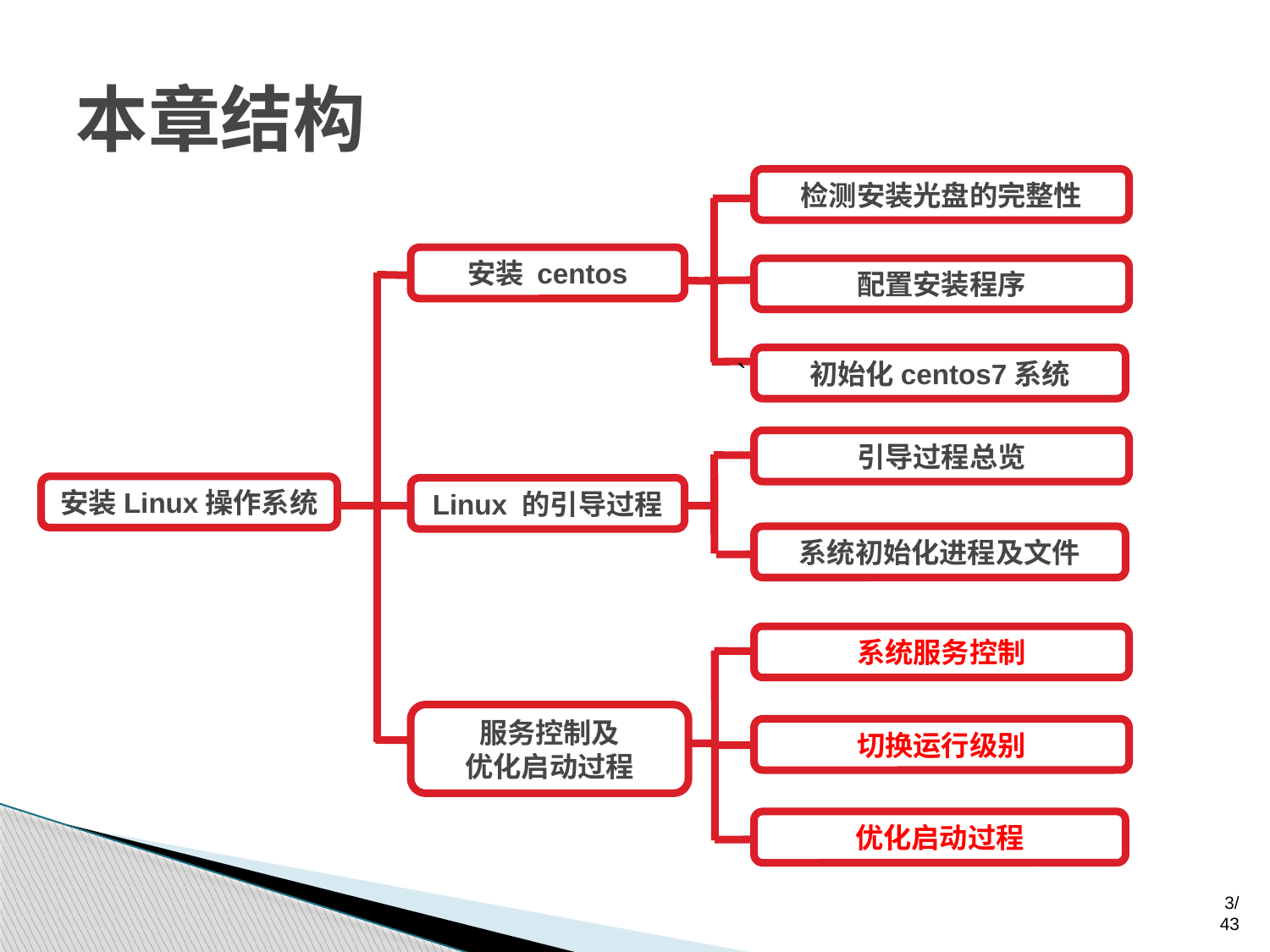

# 本章结构
检测安装光盘的完整性

安装 centos
配置安装程序

初始化centos7系统
`
引导过程总览

安装Linux操作系统
Linux 的引导过程

系统初始化进程及文件

系统服务控制

服务控制及
优化启动过程
切换运行级别

优化启动过程

3/43